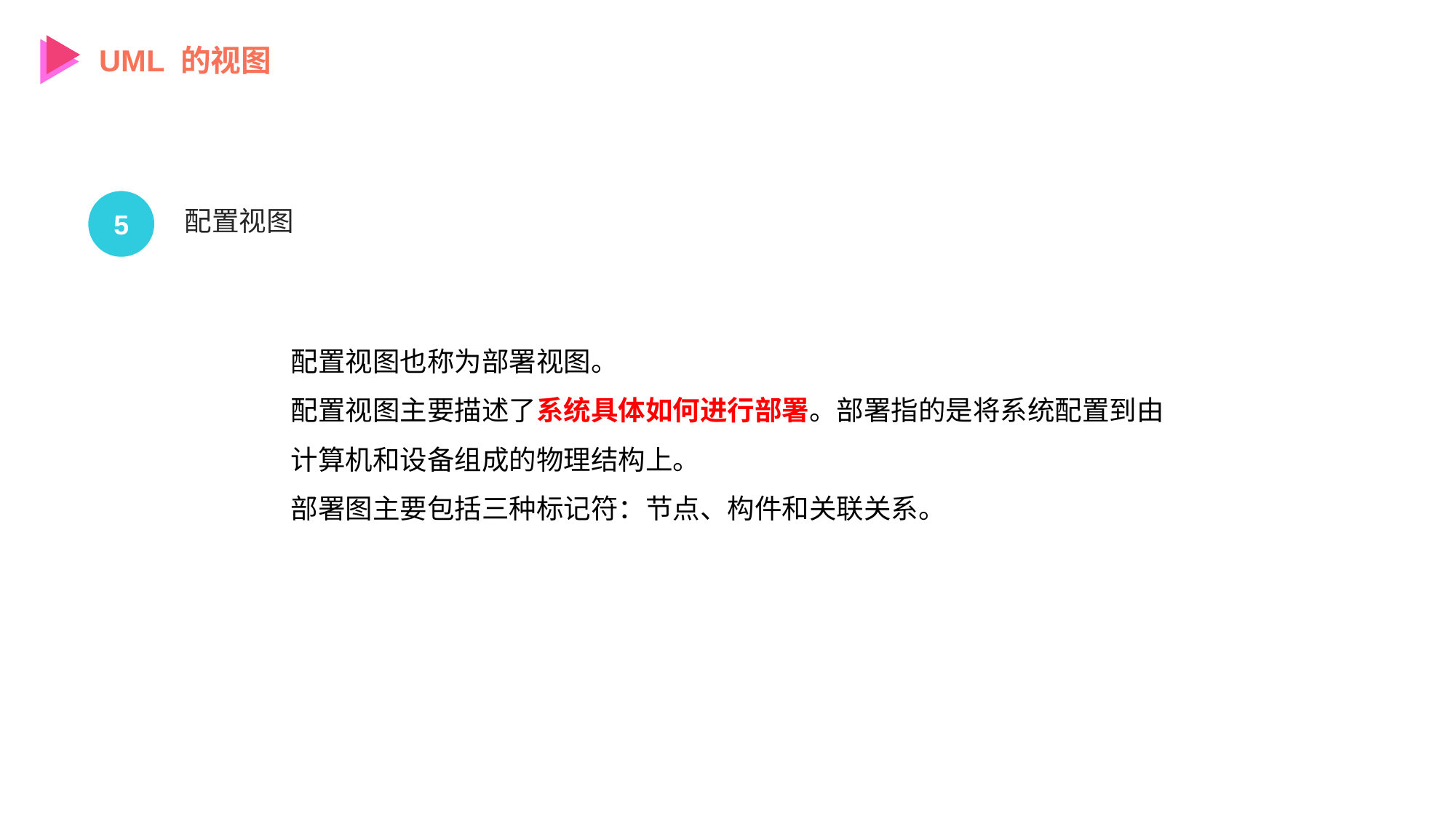

UML 的视图
5
配置视图
配置视图也称为部署视图。
配置视图主要描述了系统具体如何进行部署。部署指的是将系统配置到由计算机和设备组成的物理结构上。
部署图主要包括三种标记符：节点、构件和关联关系。